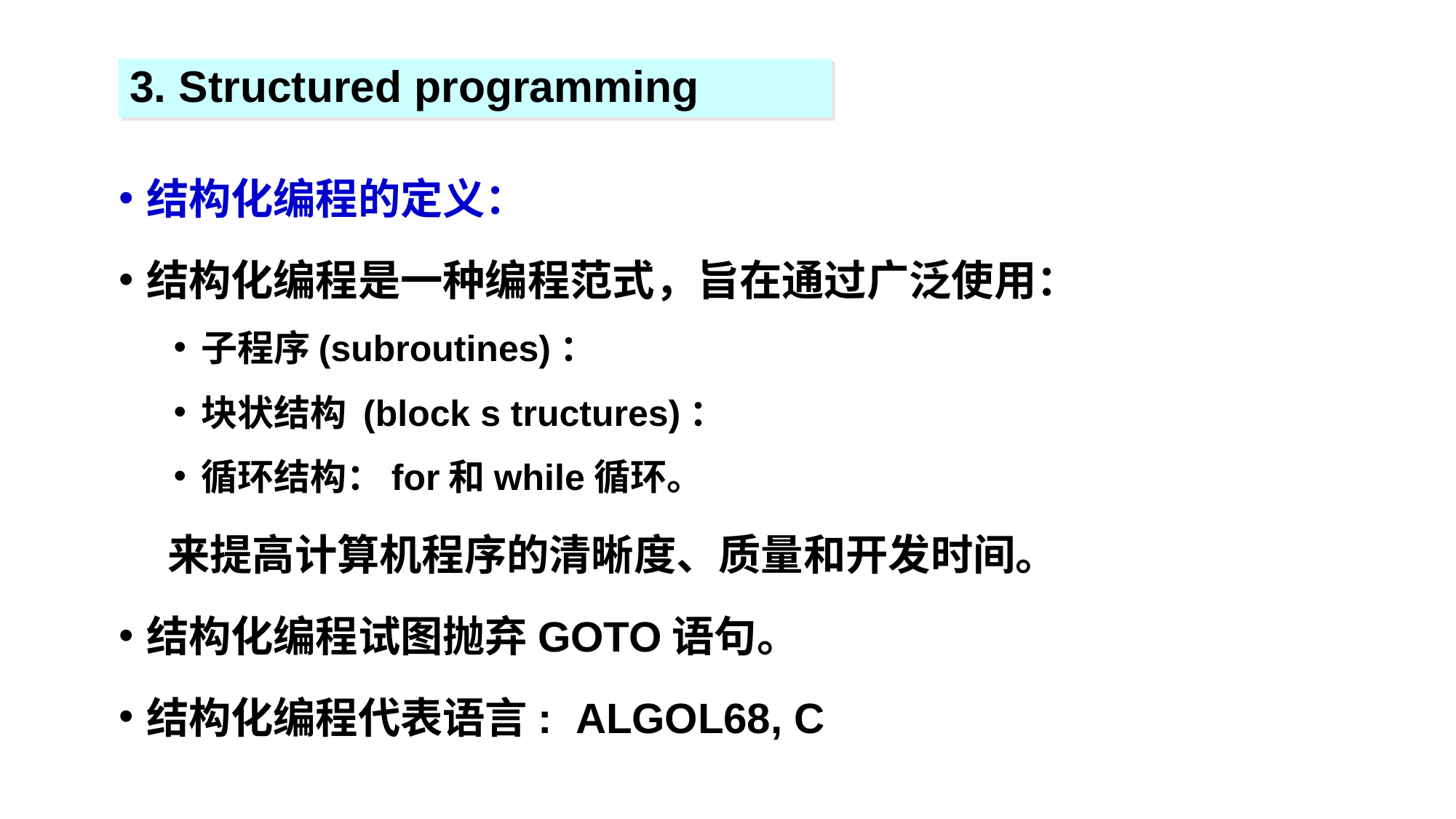

# 3. Structured programming
结构化编程的定义：
结构化编程是一种编程范式，旨在通过广泛使用：
子程序(subroutines)：
块状结构 (block s tructures)：
循环结构：for和while循环。
    来提高计算机程序的清晰度、质量和开发时间。
结构化编程试图抛弃GOTO语句。
结构化编程代表语言:  ALGOL68, C